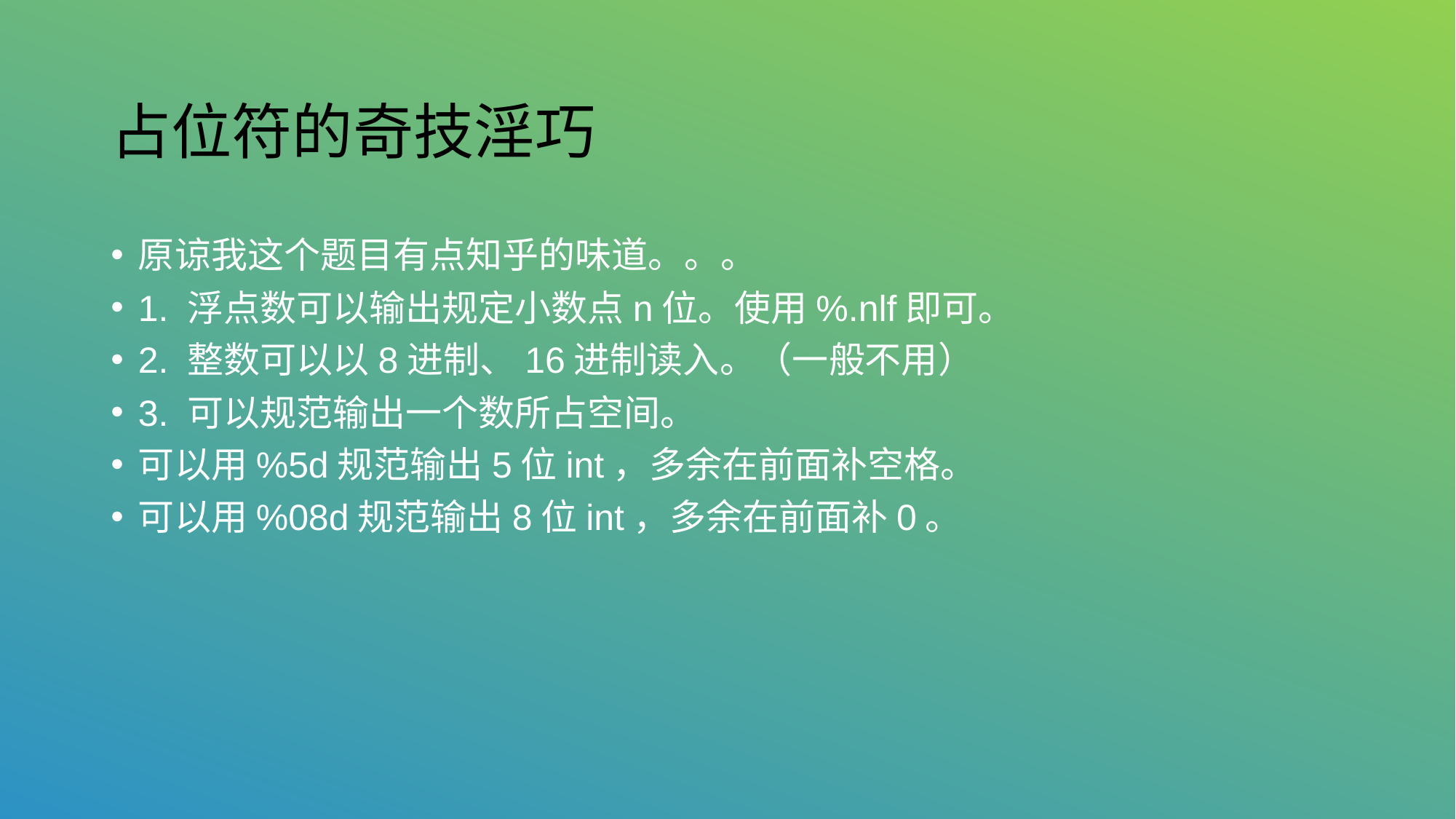

# 占位符的奇技淫巧
原谅我这个题目有点知乎的味道。。。
1. 浮点数可以输出规定小数点n位。使用%.nlf即可。
2. 整数可以以8进制、16进制读入。（一般不用）
3. 可以规范输出一个数所占空间。
可以用%5d规范输出5位int，多余在前面补空格。
可以用%08d规范输出8位int，多余在前面补0。